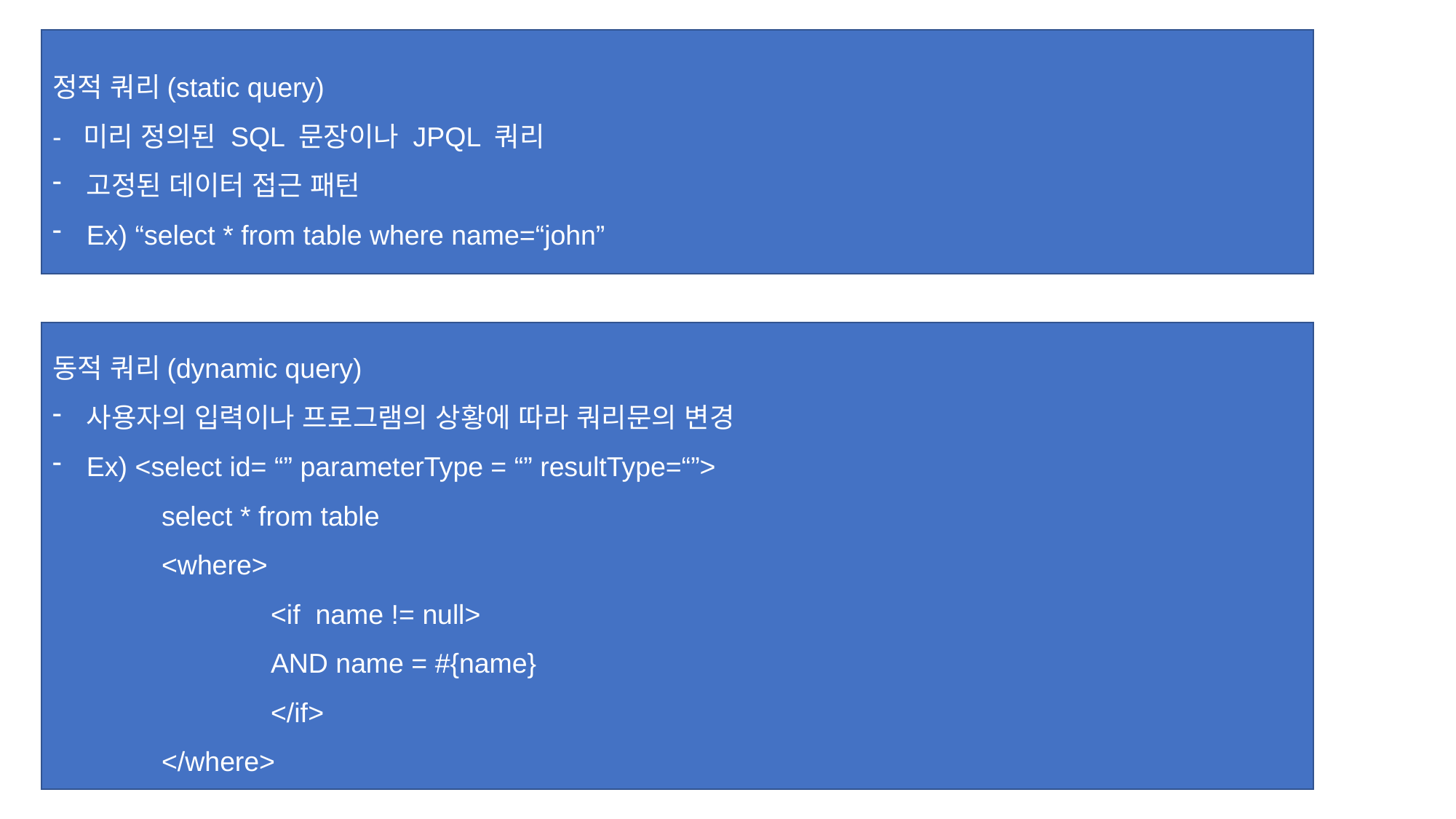

정적 쿼리(static query)
-  미리 정의된 SQL 문장이나 JPQL 쿼리
고정된 데이터 접근 패턴
Ex) “select * from table where name=“john”
동적 쿼리(dynamic query)
사용자의 입력이나 프로그램의 상황에 따라 쿼리문의 변경
Ex) <select id= “” parameterType = “” resultType=“”>
	select * from table
	<where>
		<if  name != null>
 		AND name = #{name}
		</if>
	</where>